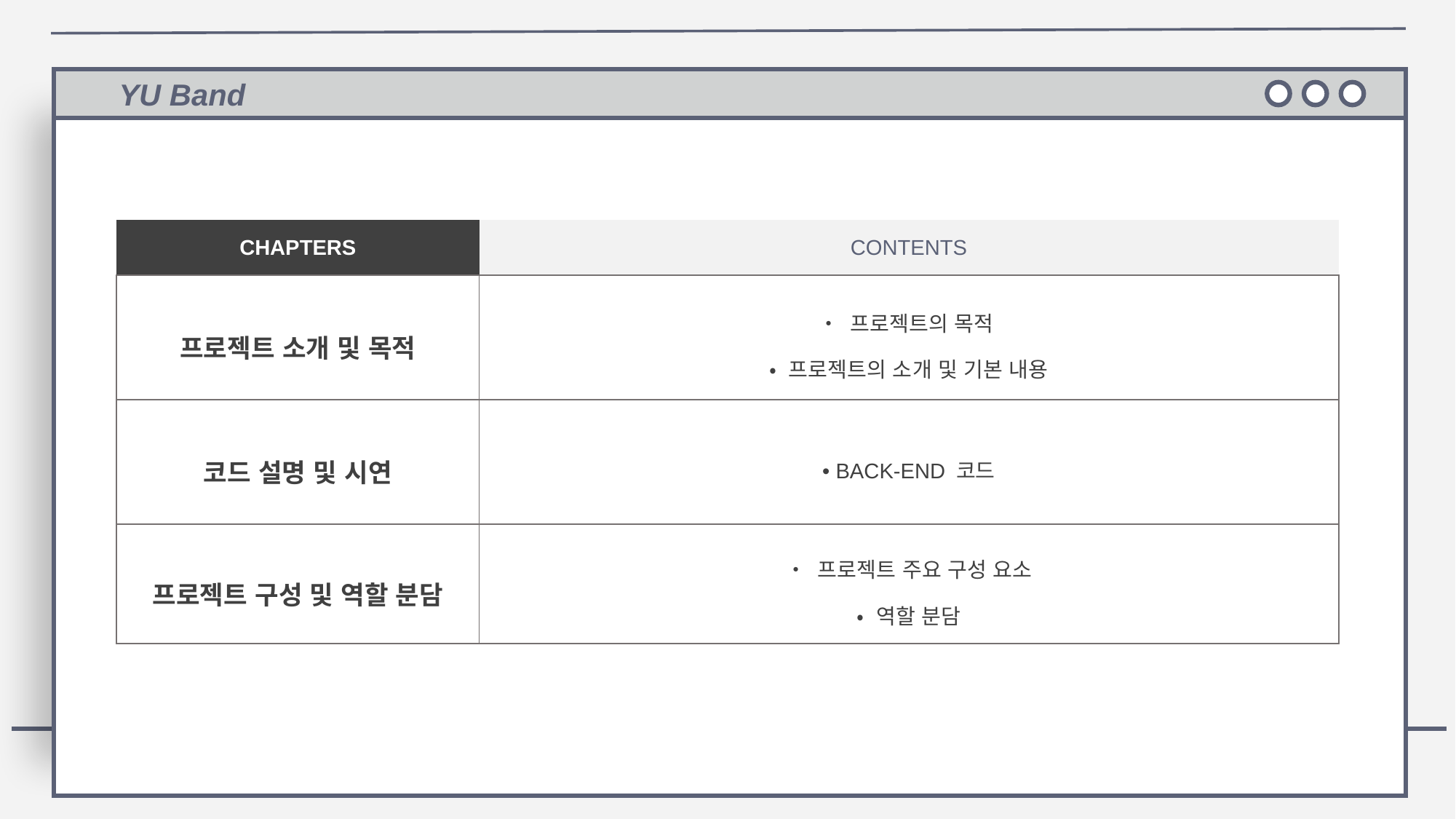

YU Band

| CHAPTERS | CONTENTS |
| --- | --- |
| 프로젝트 소개 및 목적 | • 프로젝트의 목적 • 프로젝트의 소개 및 기본 내용 |
| 코드 설명 및 시연 | • BACK-END 코드 |
| 프로젝트 구성 및 역할 분담 | • 프로젝트 주요 구성 요소 • 역할 분담 |